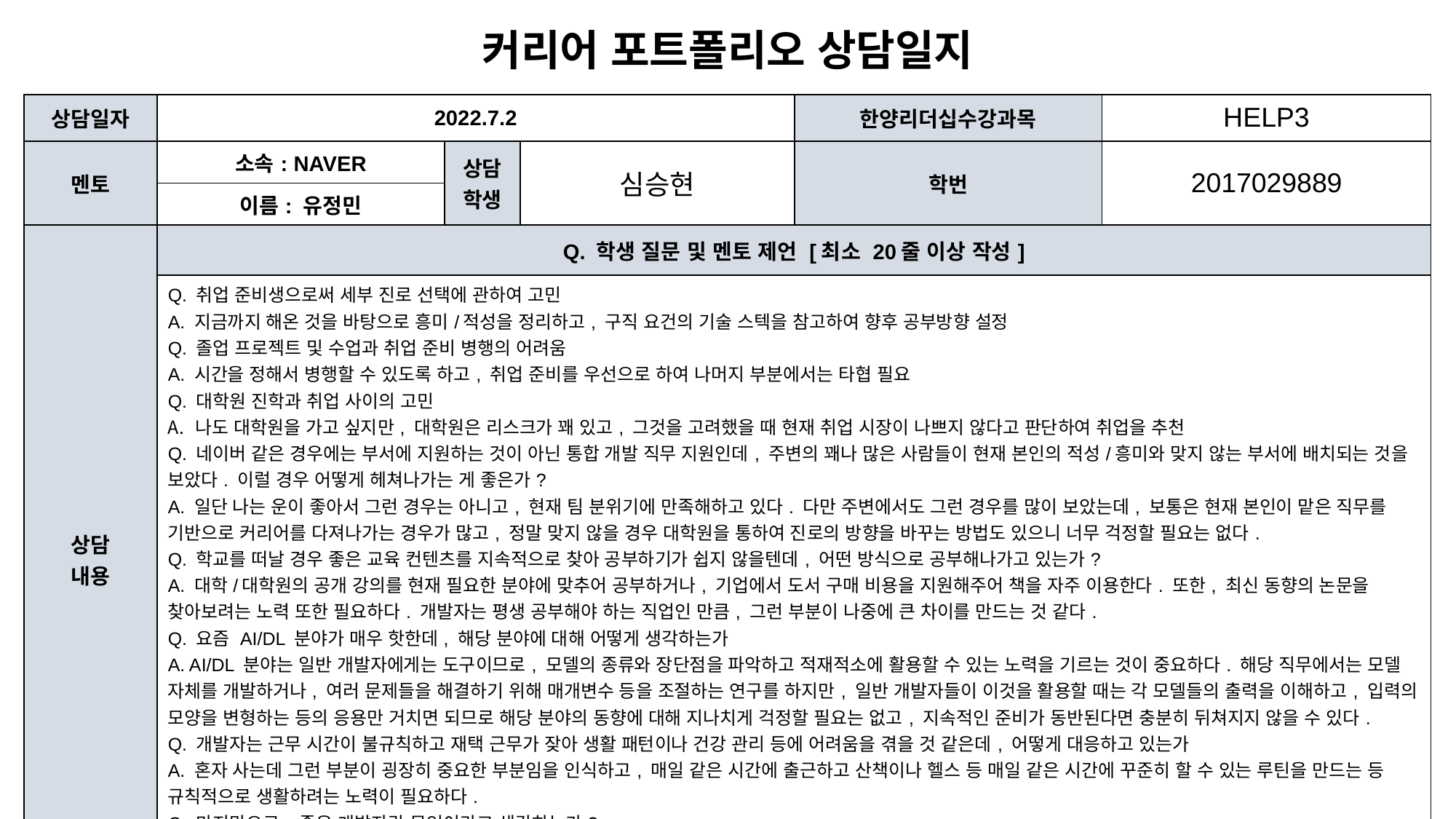

커리어 포트폴리오 상담일지
| 상담일자 | 2022.7.2 |  |  | 한양리더십수강과목 | HELP3 |
| --- | --- | --- | --- | --- | --- |
| 멘토 | 소속: NAVER | 상담학생 | 심승현 | 학번 | 2017029889 |
|  | 이름: 유정민 |  |  |  |  |
| 상담 내용 | Q. 학생 질문 및 멘토 제언 [최소 20줄 이상 작성] |  |  |  |  |
|  | Q. 취업 준비생으로써 세부 진로 선택에 관하여 고민 A. 지금까지 해온 것을 바탕으로 흥미/적성을 정리하고, 구직 요건의 기술 스텍을 참고하여 향후 공부방향 설정 Q. 졸업 프로젝트 및 수업과 취업 준비 병행의 어려움 A. 시간을 정해서 병행할 수 있도록 하고, 취업 준비를 우선으로 하여 나머지 부분에서는 타협 필요 Q. 대학원 진학과 취업 사이의 고민 나도 대학원을 가고 싶지만, 대학원은 리스크가 꽤 있고, 그것을 고려했을 때 현재 취업 시장이 나쁘지 않다고 판단하여 취업을 추천 Q. 네이버 같은 경우에는 부서에 지원하는 것이 아닌 통합 개발 직무 지원인데, 주변의 꽤나 많은 사람들이 현재 본인의 적성/흥미와 맞지 않는 부서에 배치되는 것을 보았다. 이럴 경우 어떻게 헤쳐나가는 게 좋은가? A. 일단 나는 운이 좋아서 그런 경우는 아니고, 현재 팀 분위기에 만족해하고 있다. 다만 주변에서도 그런 경우를 많이 보았는데, 보통은 현재 본인이 맡은 직무를 기반으로 커리어를 다져나가는 경우가 많고, 정말 맞지 않을 경우 대학원을 통하여 진로의 방향을 바꾸는 방법도 있으니 너무 걱정할 필요는 없다. Q. 학교를 떠날 경우 좋은 교육 컨텐츠를 지속적으로 찾아 공부하기가 쉽지 않을텐데, 어떤 방식으로 공부해나가고 있는가? A. 대학/대학원의 공개 강의를 현재 필요한 분야에 맞추어 공부하거나, 기업에서 도서 구매 비용을 지원해주어 책을 자주 이용한다. 또한, 최신 동향의 논문을 찾아보려는 노력 또한 필요하다. 개발자는 평생 공부해야 하는 직업인 만큼, 그런 부분이 나중에 큰 차이를 만드는 것 같다. Q. 요즘 AI/DL 분야가 매우 핫한데, 해당 분야에 대해 어떻게 생각하는가 A. AI/DL 분야는 일반 개발자에게는 도구이므로, 모델의 종류와 장단점을 파악하고 적재적소에 활용할 수 있는 노력을 기르는 것이 중요하다. 해당 직무에서는 모델 자체를 개발하거나, 여러 문제들을 해결하기 위해 매개변수 등을 조절하는 연구를 하지만, 일반 개발자들이 이것을 활용할 때는 각 모델들의 출력을 이해하고, 입력의 모양을 변형하는 등의 응용만 거치면 되므로 해당 분야의 동향에 대해 지나치게 걱정할 필요는 없고, 지속적인 준비가 동반된다면 충분히 뒤쳐지지 않을 수 있다. Q. 개발자는 근무 시간이 불규칙하고 재택 근무가 잦아 생활 패턴이나 건강 관리 등에 어려움을 겪을 것 같은데, 어떻게 대응하고 있는가 A. 혼자 사는데 그런 부분이 굉장히 중요한 부분임을 인식하고, 매일 같은 시간에 출근하고 산책이나 헬스 등 매일 같은 시간에 꾸준히 할 수 있는 루틴을 만드는 등 규칙적으로 생활하려는 노력이 필요하다. Q. 마지막으로, 좋은 개발자란 무엇이라고 생각하는가? A. 각 분야에서 필수적인 기술을 적재적소에 사용하는 것도 중요하지만, 전체 데이터나 코드의 흐름을 파악하여 코딩해야만 효율적인 코딩에 도달할 수 있다. 좋은 개발자라는 것은 너무 어려운 질문 같으니, 직장 내에서 좋은 개발자는 이정도인 것 같다. |  |  |  |  |